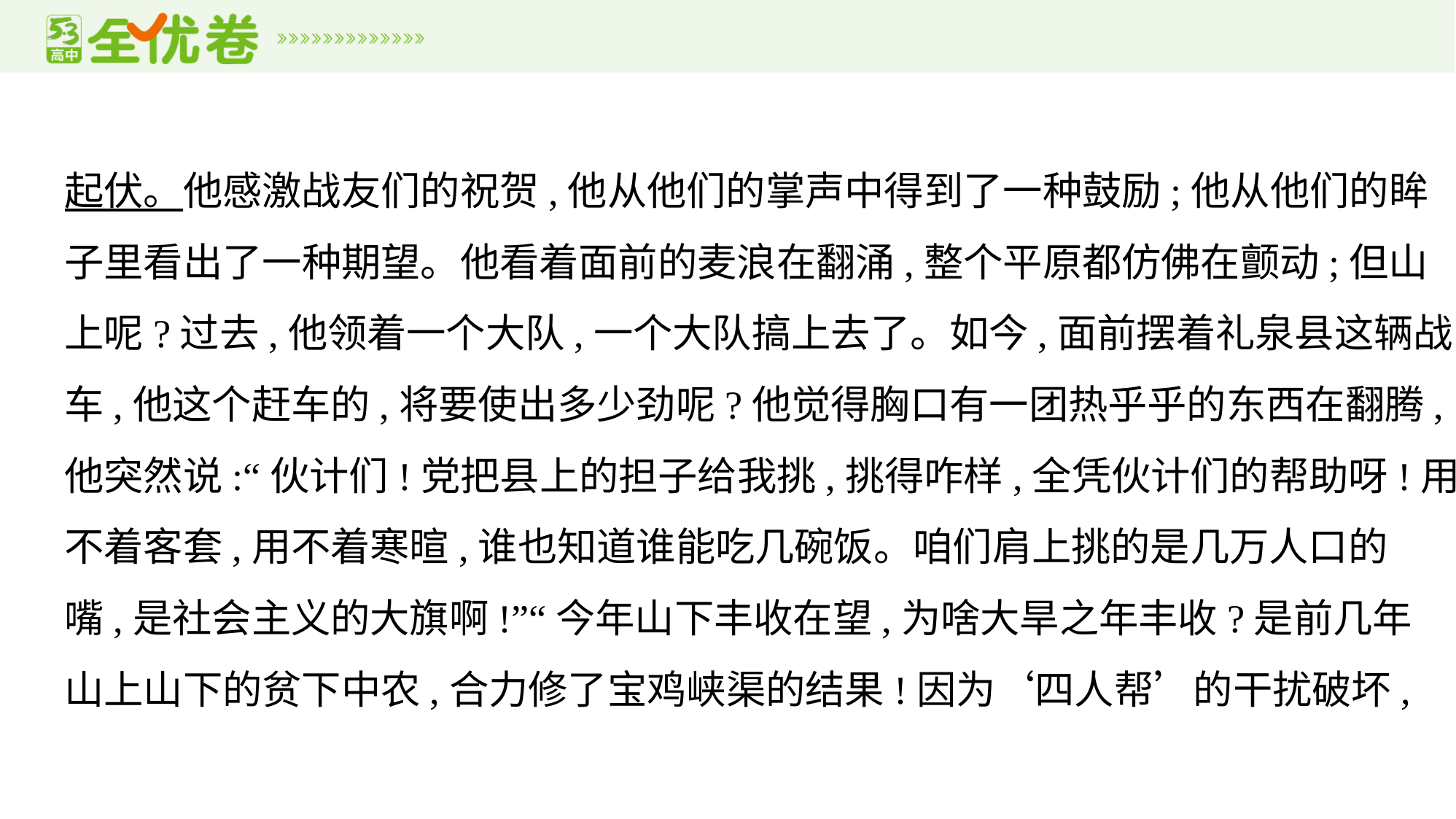

起伏。他感激战友们的祝贺,他从他们的掌声中得到了一种鼓励;他从他们的眸
子里看出了一种期望。他看着面前的麦浪在翻涌,整个平原都仿佛在颤动;但山
上呢?过去,他领着一个大队,一个大队搞上去了。如今,面前摆着礼泉县这辆战
车,他这个赶车的,将要使出多少劲呢?他觉得胸口有一团热乎乎的东西在翻腾,
他突然说:“伙计们!党把县上的担子给我挑,挑得咋样,全凭伙计们的帮助呀!用
不着客套,用不着寒暄,谁也知道谁能吃几碗饭。咱们肩上挑的是几万人口的
嘴,是社会主义的大旗啊!”“今年山下丰收在望,为啥大旱之年丰收?是前几年
山上山下的贫下中农,合力修了宝鸡峡渠的结果!因为‘四人帮’的干扰破坏,